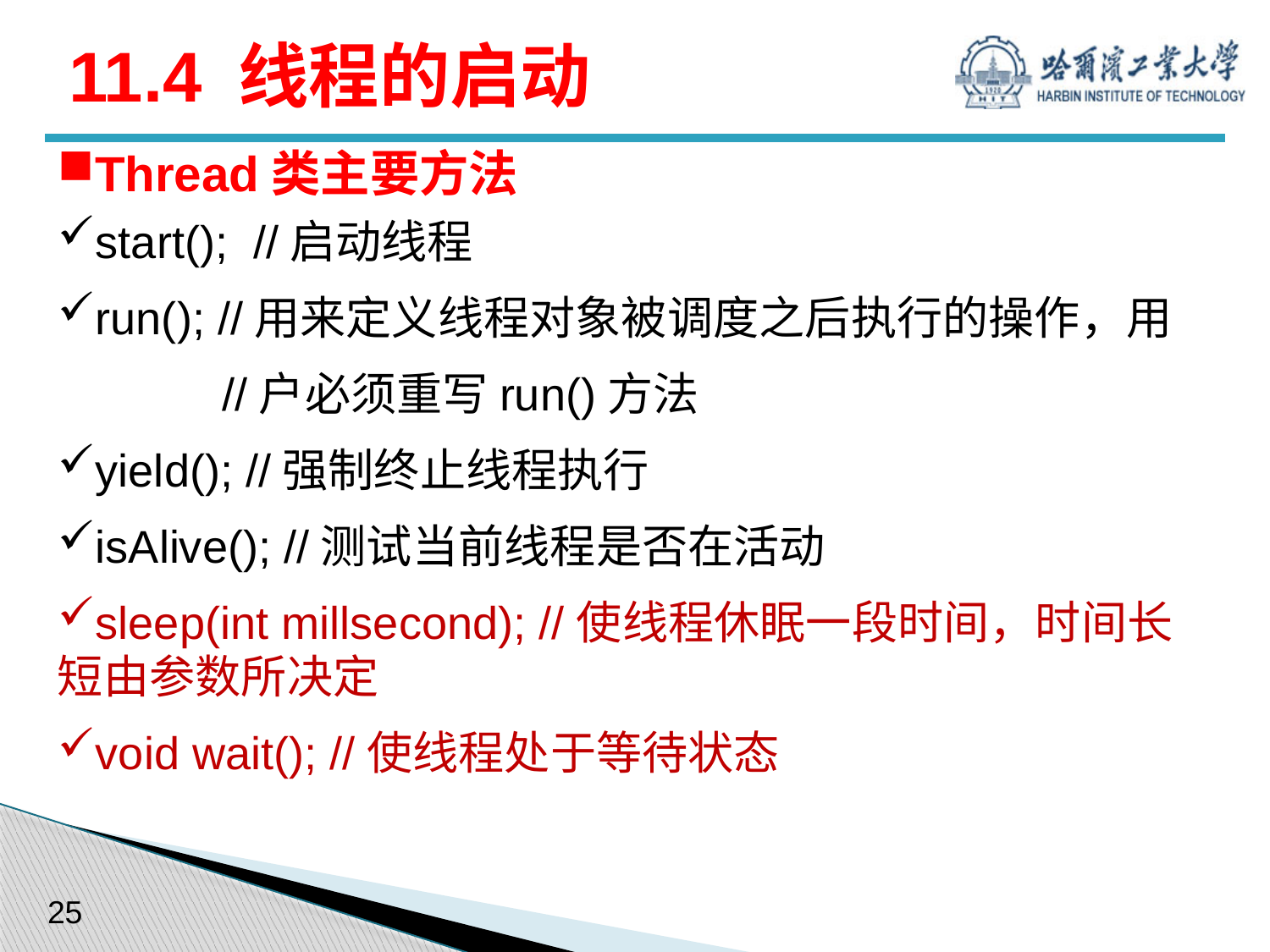

# 11.4 线程的启动
Thread类主要方法
start();  //启动线程
run(); //用来定义线程对象被调度之后执行的操作，用
             //户必须重写run()方法
yield(); //强制终止线程执行
isAlive(); //测试当前线程是否在活动
sleep(int millsecond); //使线程休眠一段时间，时间长短由参数所决定
void wait(); //使线程处于等待状态